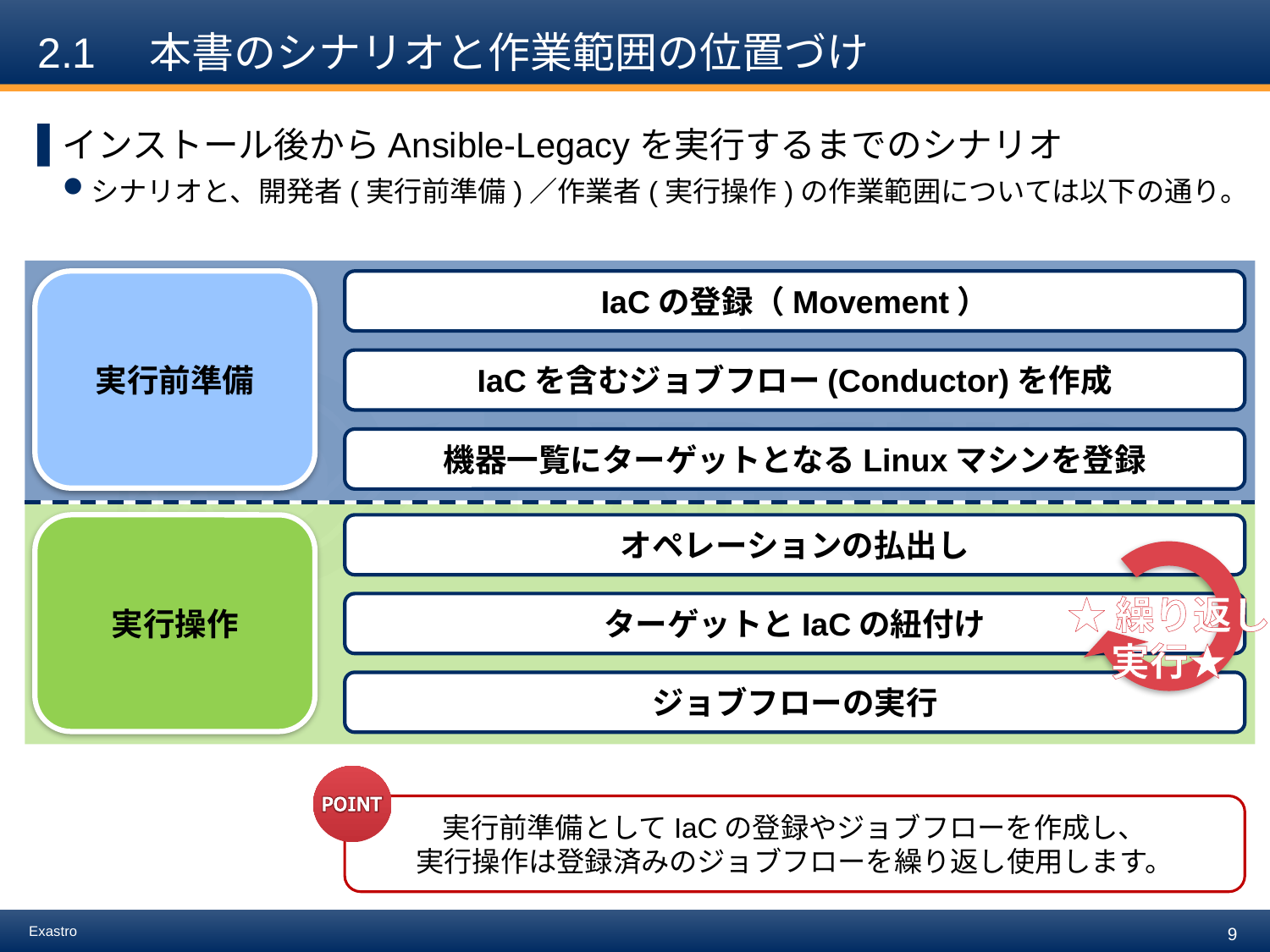

# 2.1　本書のシナリオと作業範囲の位置づけ
インストール後からAnsible-Legacyを実行するまでのシナリオ
シナリオと、開発者(実行前準備)／作業者(実行操作)の作業範囲については以下の通り。

実行前準備
IaCの登録（Movement）
IaCを含むジョブフロー(Conductor)を作成
機器一覧にターゲットとなるLinuxマシンを登録

実行操作
オペレーションの払出し

★繰り返し
実行★
ターゲットとIaCの紐付け
ジョブフローの実行

実行前準備としてIaCの登録やジョブフローを作成し、
実行操作は登録済みのジョブフローを繰り返し使用します。